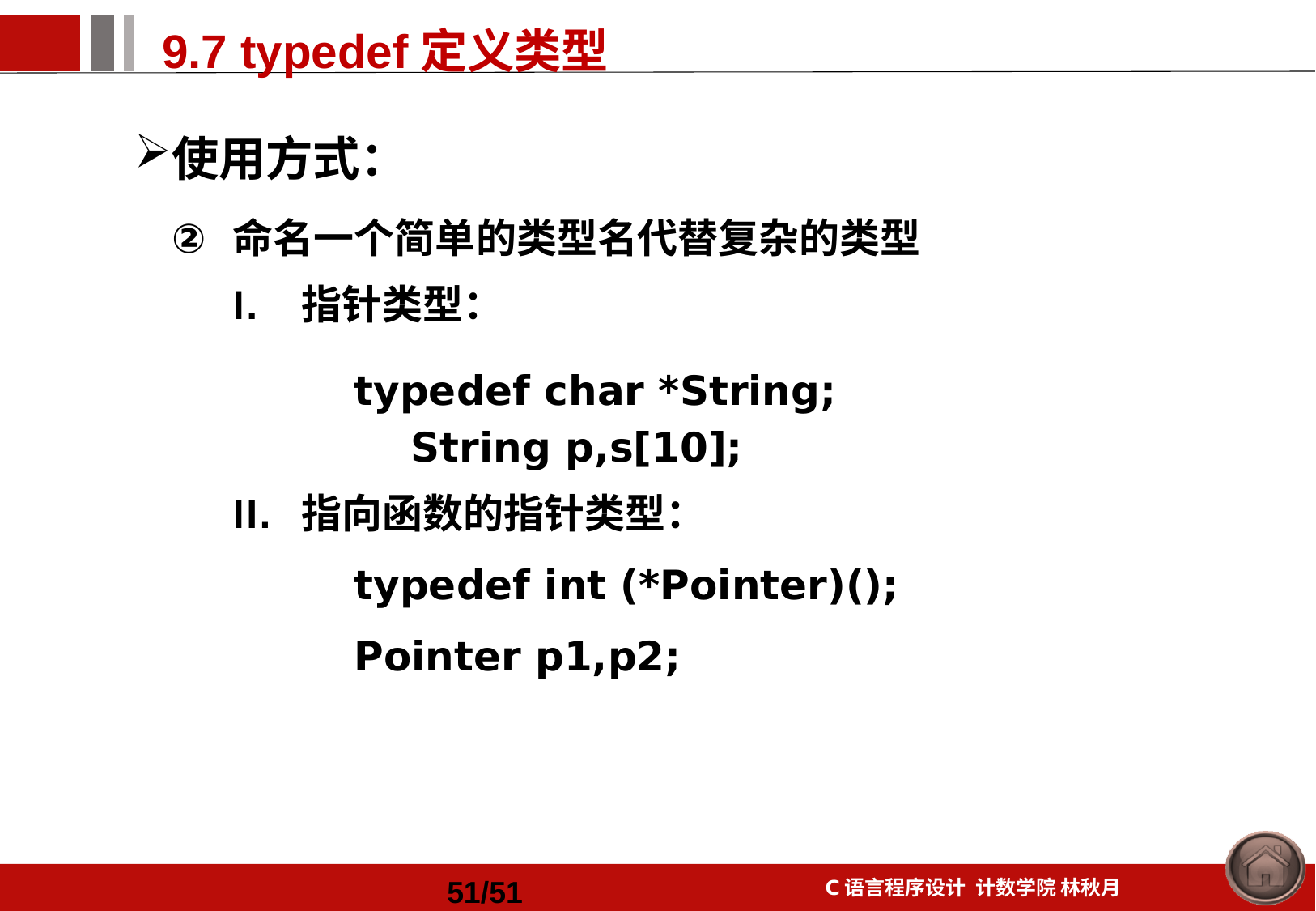

使用方式：
命名一个简单的类型名代替复杂的类型
指针类型：
typedef char *String;
	    String p,s[10];
指向函数的指针类型：
typedef int (*Pointer)();
Pointer p1,p2;